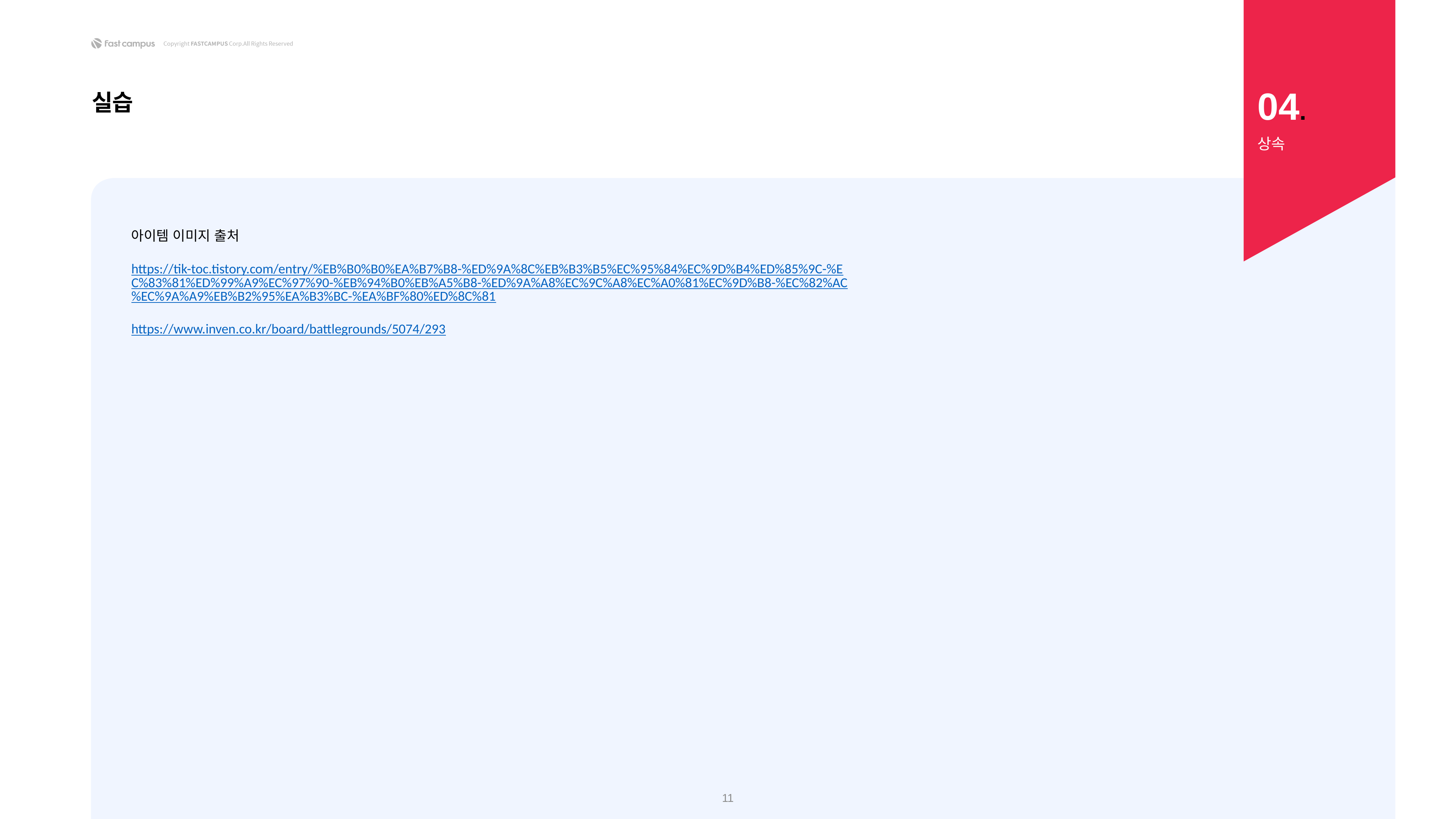

04.
실습
상속
아이템 이미지 출처

https://tik-toc.tistory.com/entry/%EB%B0%B0%EA%B7%B8-%ED%9A%8C%EB%B3%B5%EC%95%84%EC%9D%B4%ED%85%9C-%EC%83%81%ED%99%A9%EC%97%90-%EB%94%B0%EB%A5%B8-%ED%9A%A8%EC%9C%A8%EC%A0%81%EC%9D%B8-%EC%82%AC%EC%9A%A9%EB%B2%95%EA%B3%BC-%EA%BF%80%ED%8C%81

https://www.inven.co.kr/board/battlegrounds/5074/293
11